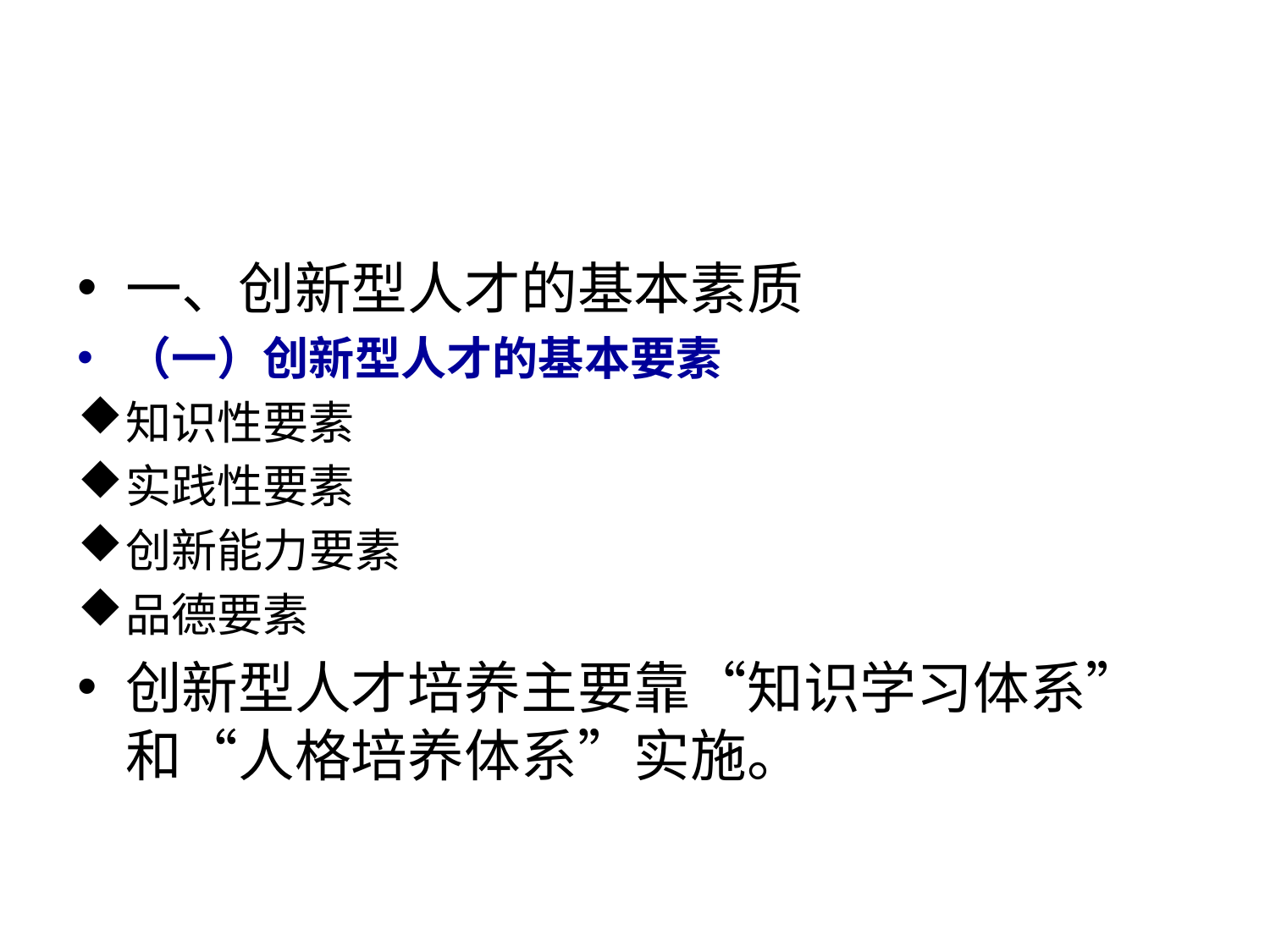

一、创新型人才的基本素质
（一）创新型人才的基本要素
知识性要素
实践性要素
创新能力要素
品德要素
创新型人才培养主要靠“知识学习体系”和“人格培养体系”实施。